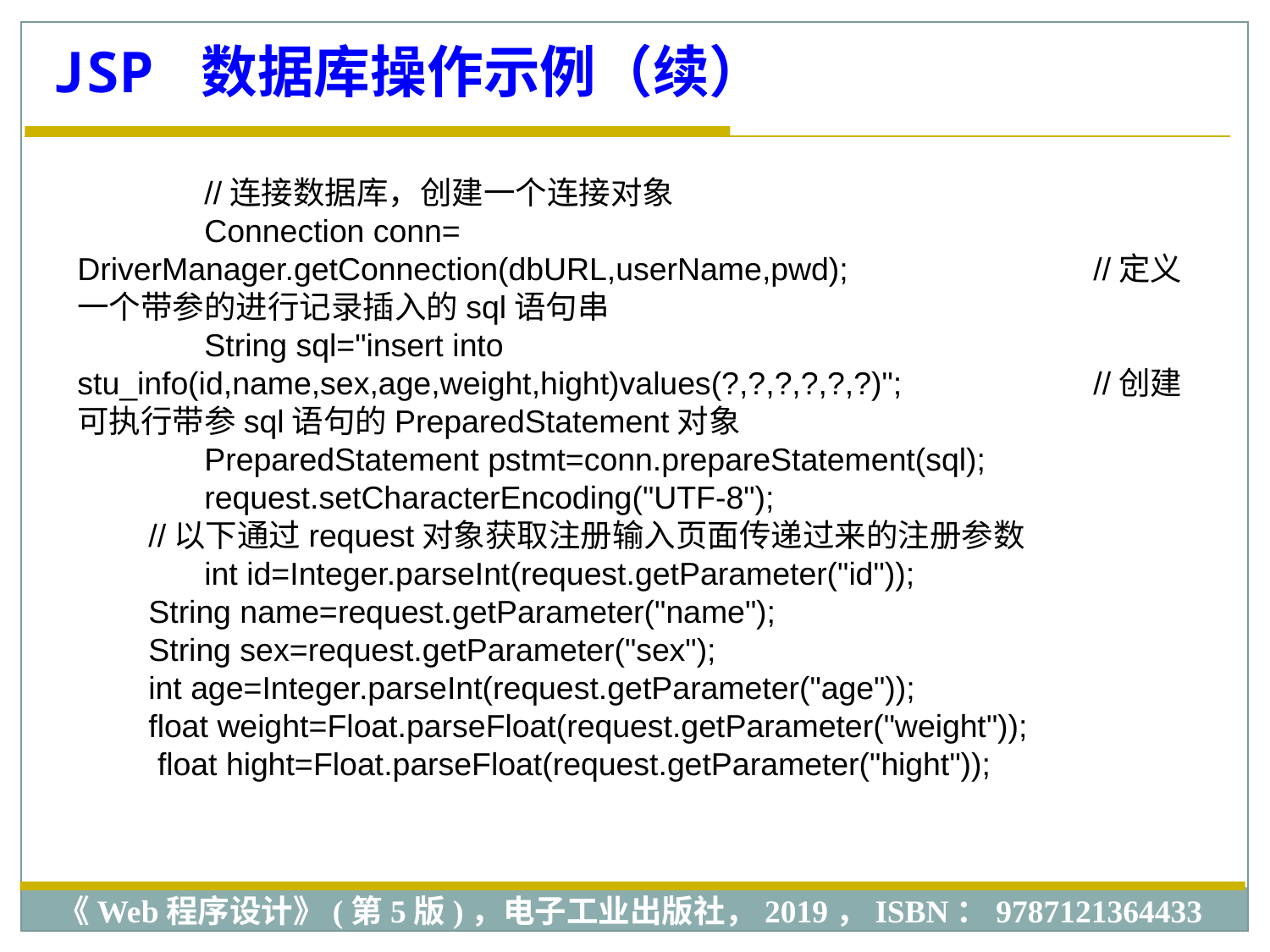

JSP 数据库操作示例（续）

	//连接数据库，创建一个连接对象
	Connection conn= 	DriverManager.getConnection(dbURL,userName,pwd);             		//定义一个带参的进行记录插入的sql语句串
	String sql="insert into 	stu_info(id,name,sex,age,weight,hight)values(?,?,?,?,?,?)";             	//创建可执行带参sql语句的PreparedStatement对象
	PreparedStatement pstmt=conn.prepareStatement(sql);             	request.setCharacterEncoding("UTF-8");
        //以下通过request对象获取注册输入页面传递过来的注册参数
	int id=Integer.parseInt(request.getParameter("id"));
        String name=request.getParameter("name");
        String sex=request.getParameter("sex");
        int age=Integer.parseInt(request.getParameter("age"));
        float weight=Float.parseFloat(request.getParameter("weight"));
         float hight=Float.parseFloat(request.getParameter("hight"));